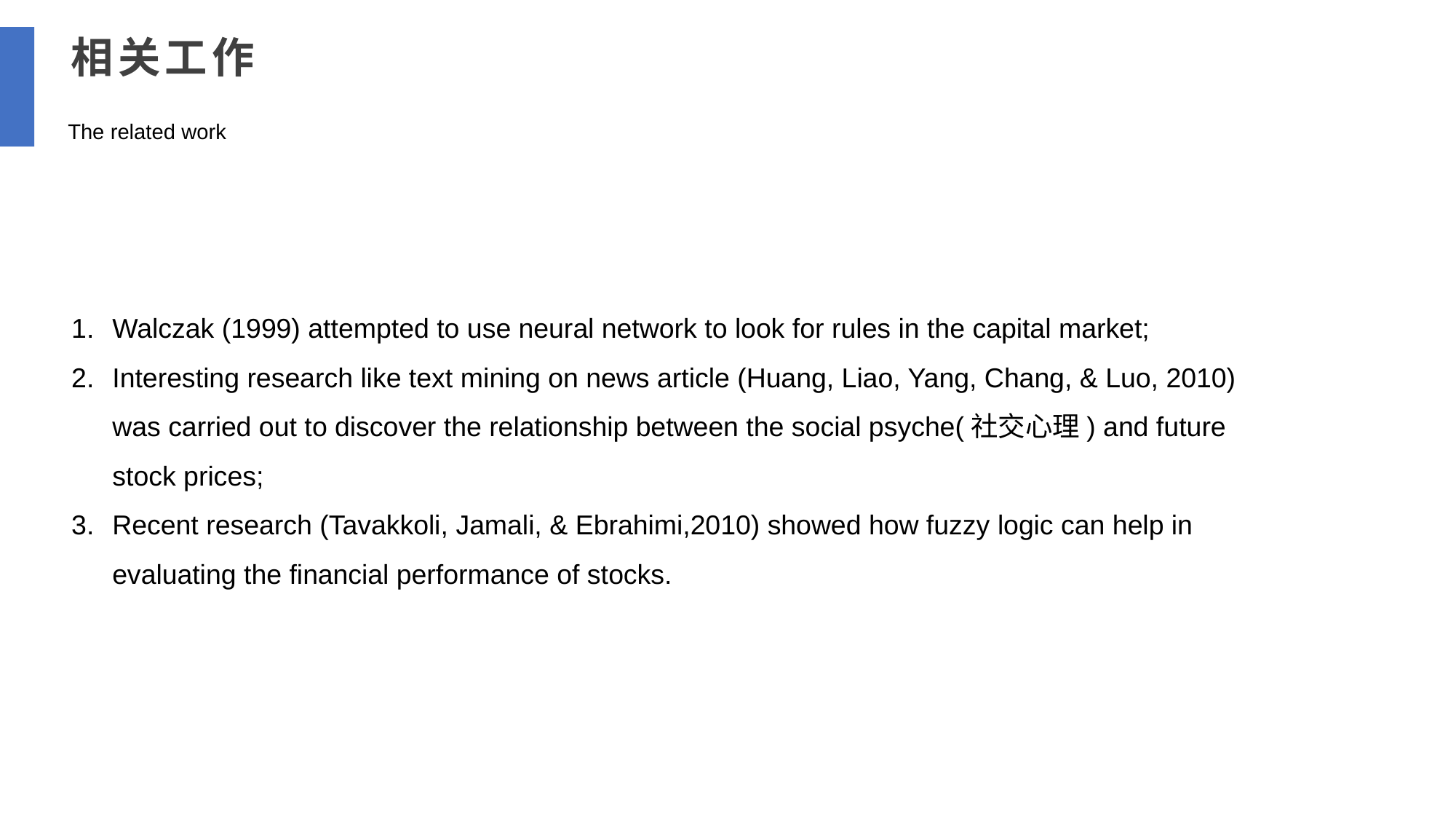

相关工作
The related work
Walczak (1999) attempted to use neural network to look for rules in the capital market;
Interesting research like text mining on news article (Huang, Liao, Yang, Chang, & Luo, 2010) was carried out to discover the relationship between the social psyche(社交心理) and future stock prices;
Recent research (Tavakkoli, Jamali, & Ebrahimi,2010) showed how fuzzy logic can help in evaluating the financial performance of stocks.